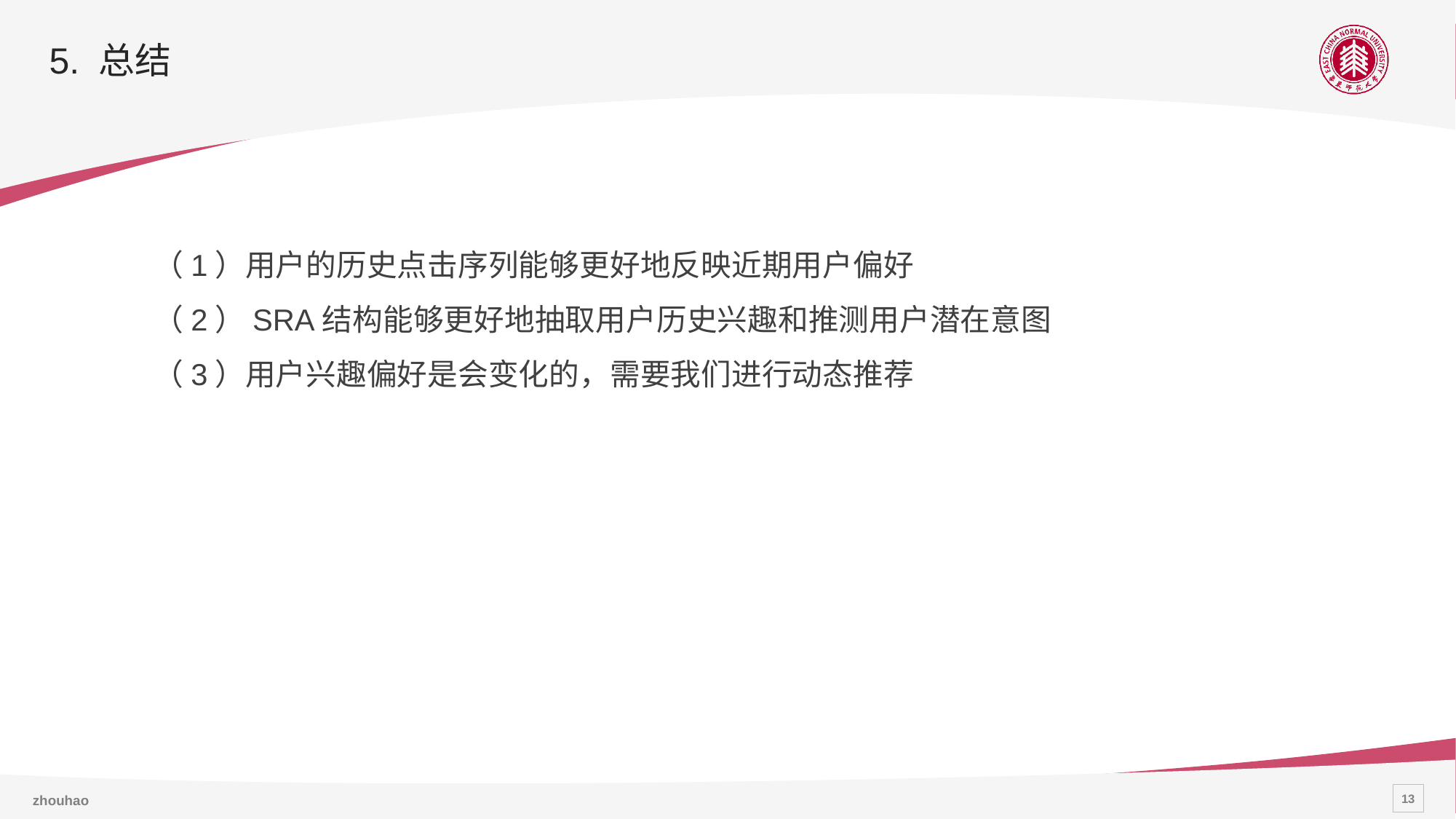

# 5. 总结
（1）用户的历史点击序列能够更好地反映近期用户偏好
（2）SRA结构能够更好地抽取用户历史兴趣和推测用户潜在意图
（3）用户兴趣偏好是会变化的，需要我们进行动态推荐